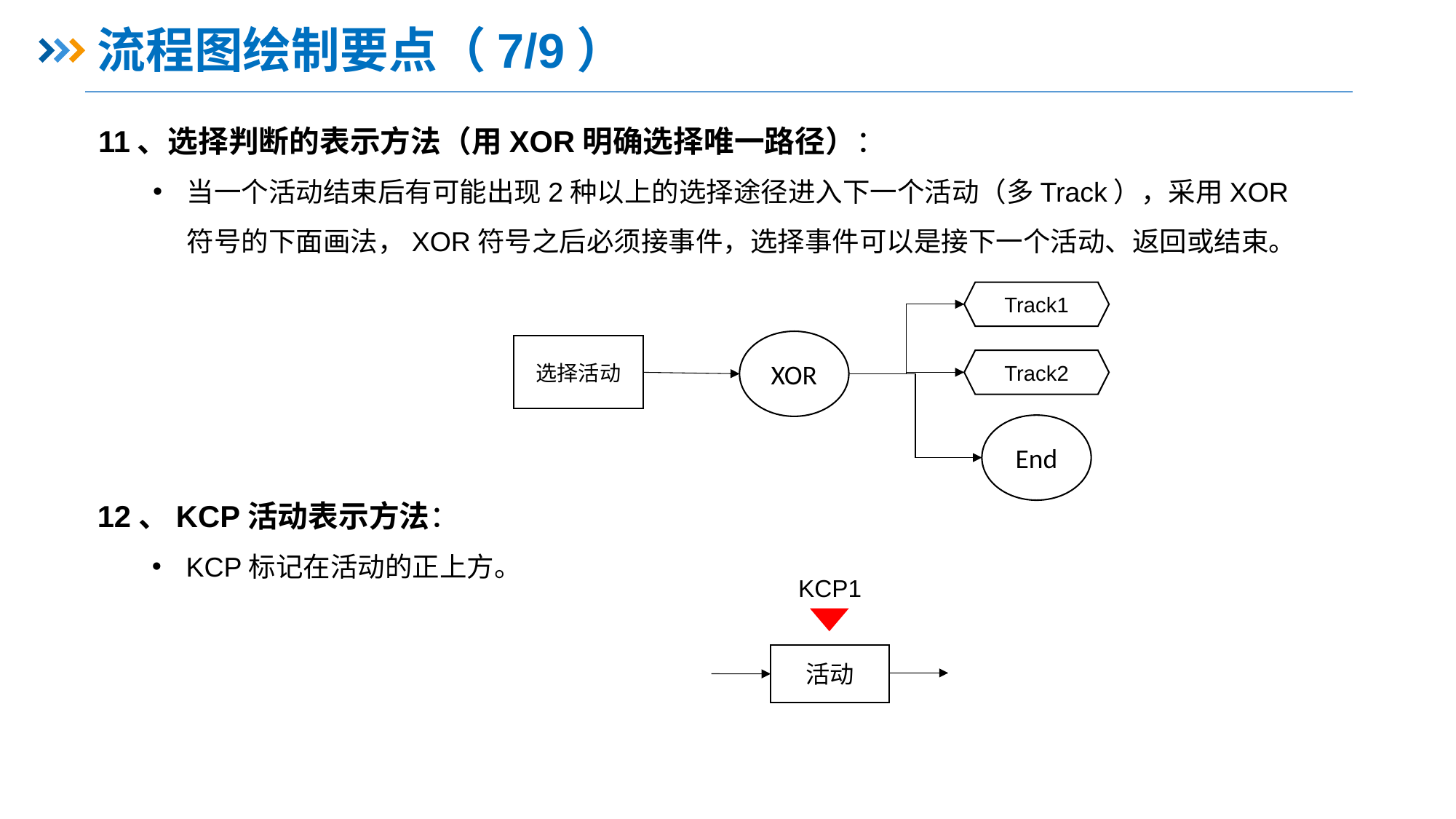

# 流程图绘制要点（7/9）
11、选择判断的表示方法（用XOR明确选择唯一路径）：
当一个活动结束后有可能出现2种以上的选择途径进入下一个活动（多Track），采用XOR符号的下面画法，XOR符号之后必须接事件，选择事件可以是接下一个活动、返回或结束。
Track1
XOR
选择活动
Track2
End
12、KCP活动表示方法：
KCP标记在活动的正上方。
KCP1

活动